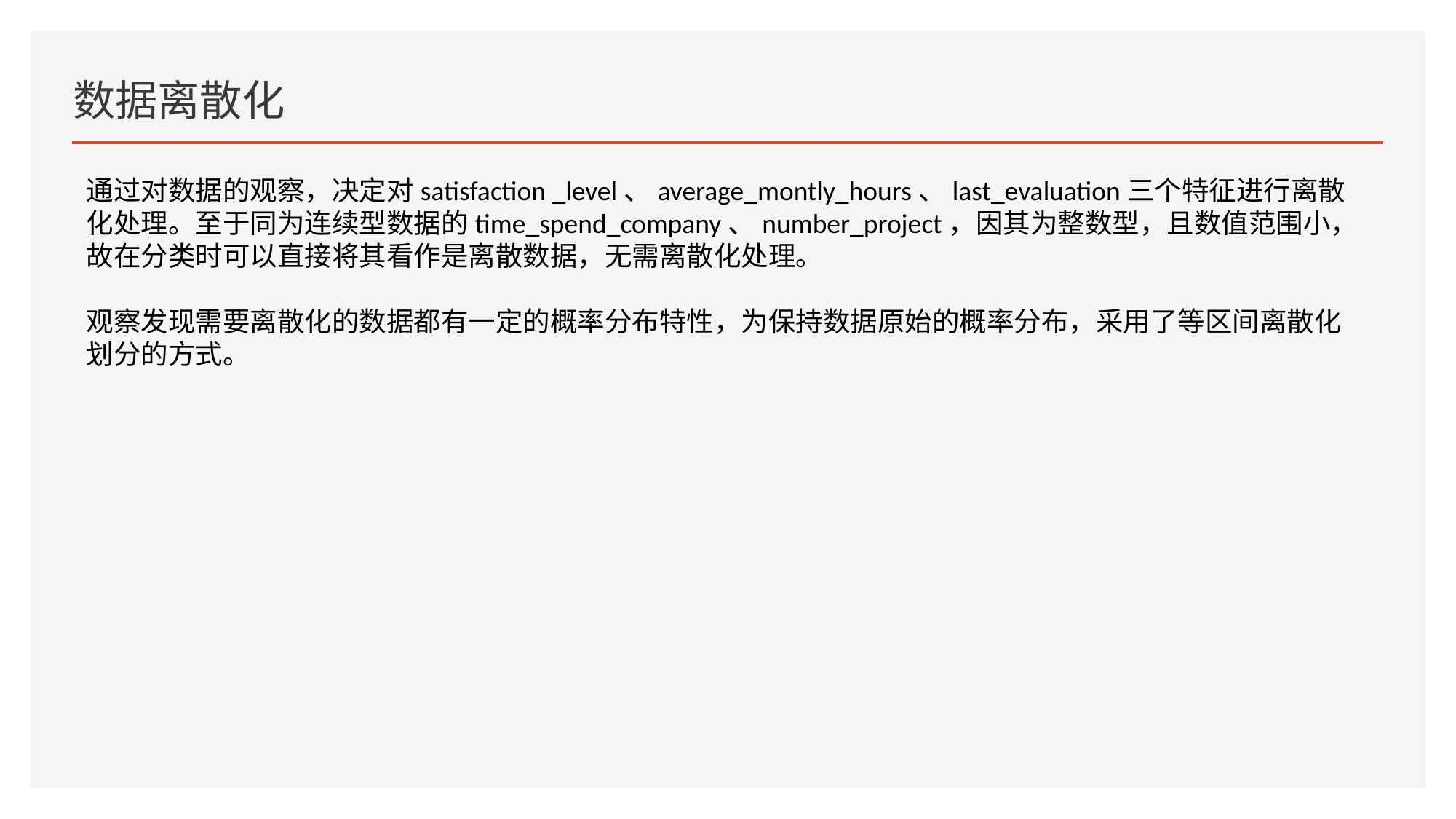

# 数据离散化
通过对数据的观察，决定对satisfaction _level、average_montly_hours、last_evaluation三个特征进行离散化处理。至于同为连续型数据的time_spend_company、number_project，因其为整数型，且数值范围小，故在分类时可以直接将其看作是离散数据，无需离散化处理。

观察发现需要离散化的数据都有一定的概率分布特性，为保持数据原始的概率分布，采用了等区间离散化划分的方式。